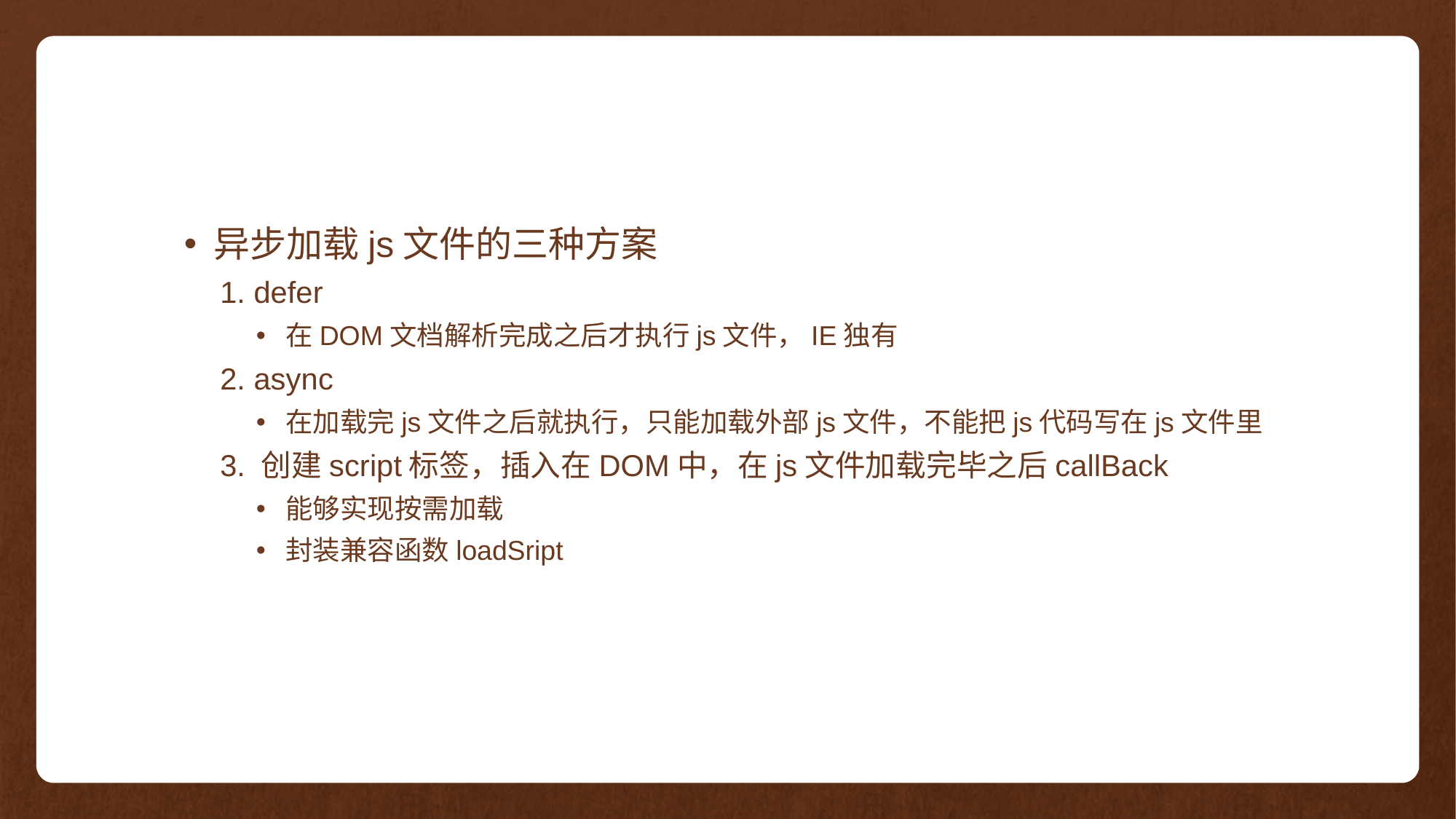

异步加载js文件的三种方案
1. defer
在DOM文档解析完成之后才执行js文件，IE独有
2. async
在加载完js文件之后就执行，只能加载外部js文件，不能把js代码写在js文件里
3. 创建script标签，插入在DOM中，在js文件加载完毕之后callBack
能够实现按需加载
封装兼容函数loadSript